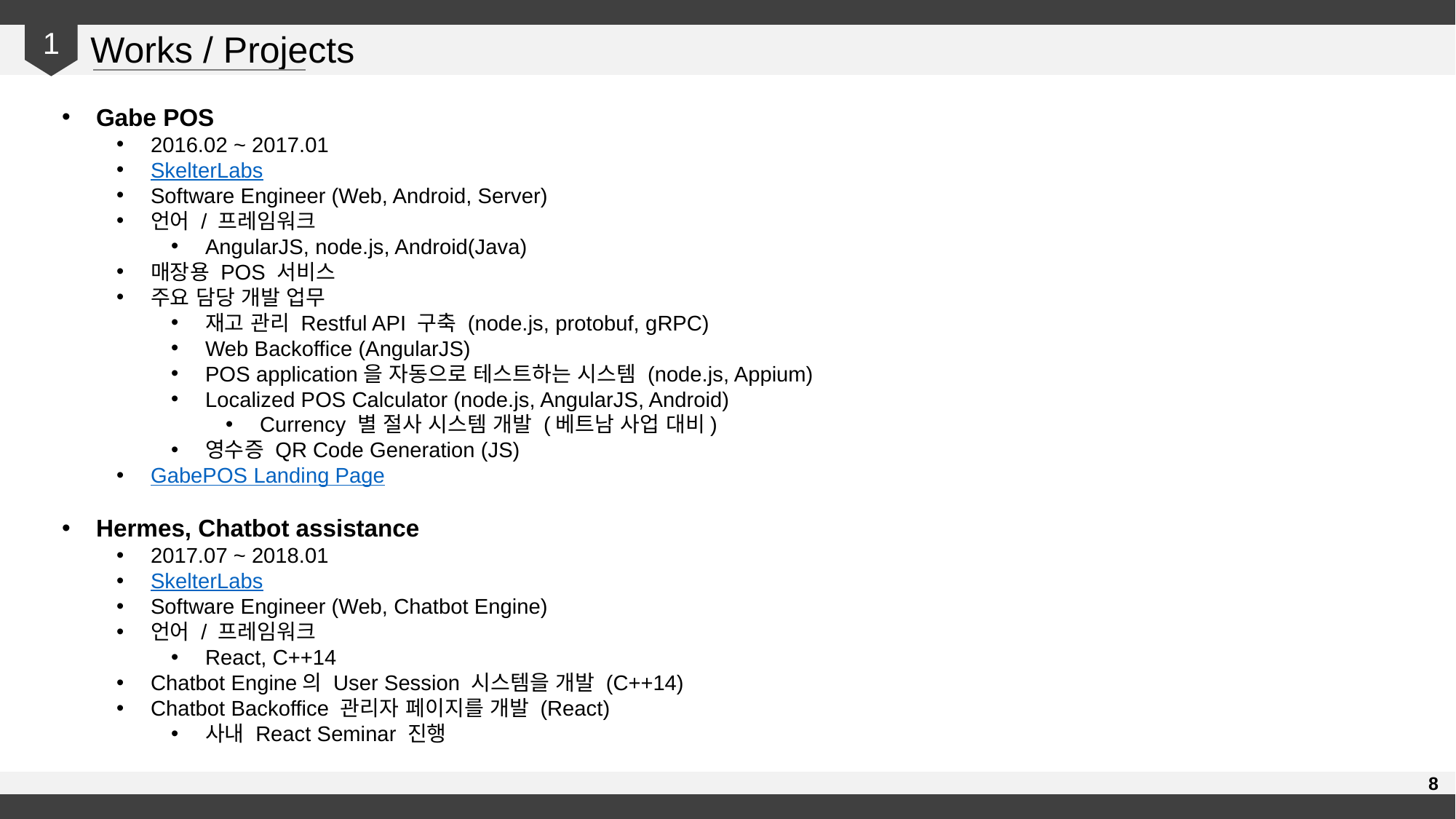

Works / Projects
1

Gabe POS
2016.02 ~ 2017.01
SkelterLabs
Software Engineer (Web, Android, Server)
언어 / 프레임워크
AngularJS, node.js, Android(Java)
매장용 POS 서비스
주요 담당 개발 업무
재고 관리 Restful API 구축 (node.js, protobuf, gRPC)
Web Backoffice (AngularJS)
POS application을 자동으로 테스트하는 시스템 (node.js, Appium)
Localized POS Calculator (node.js, AngularJS, Android)
Currency 별 절사 시스템 개발 (베트남 사업 대비)
영수증 QR Code Generation (JS)
GabePOS Landing Page

Hermes, Chatbot assistance
2017.07 ~ 2018.01
SkelterLabs
Software Engineer (Web, Chatbot Engine)
언어 / 프레임워크
React, C++14
Chatbot Engine의 User Session 시스템을 개발 (C++14)
Chatbot Backoffice 관리자 페이지를 개발 (React)
사내 React Seminar 진행
8